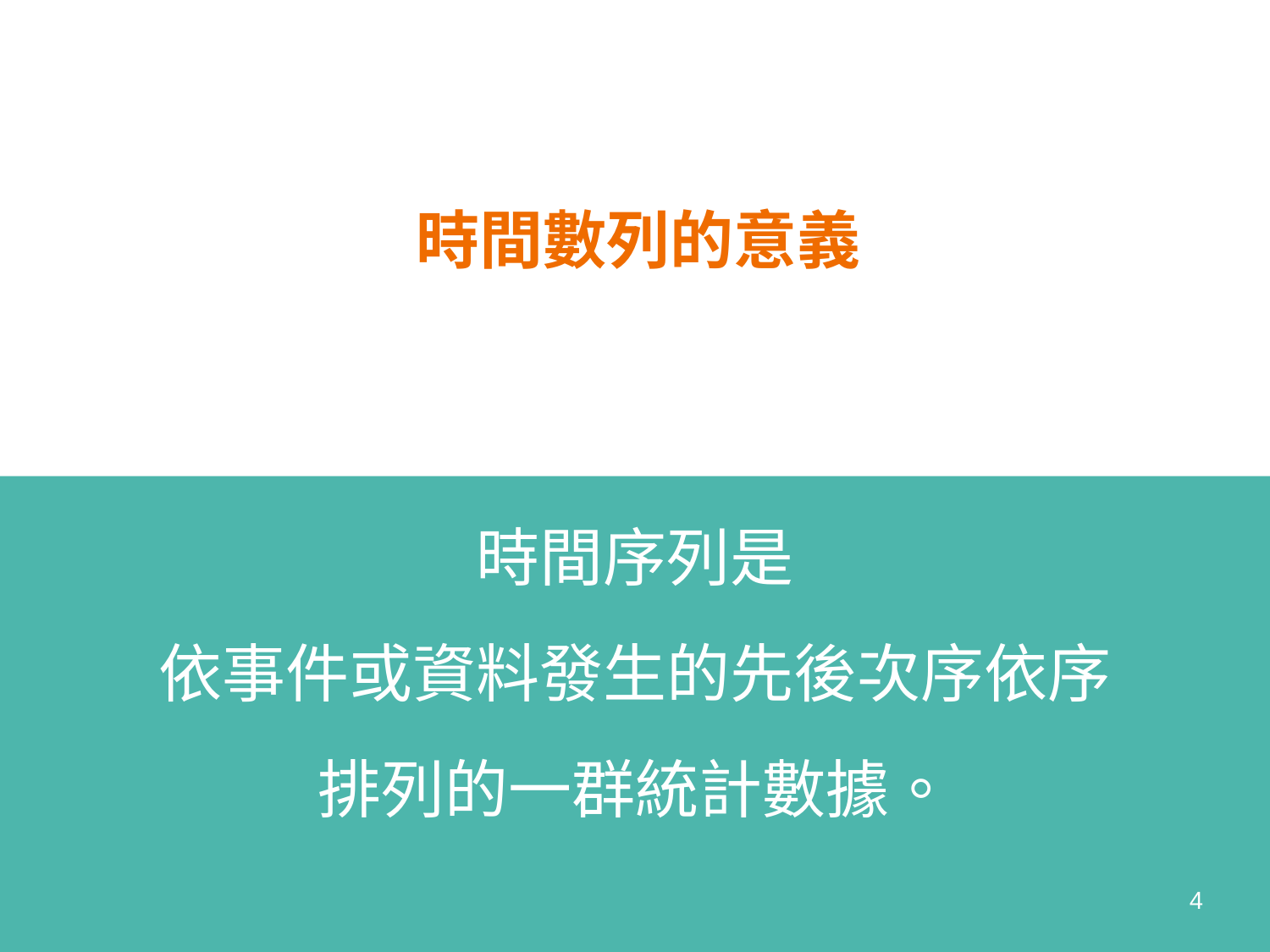

# 時間數列的意義
時間序列是
依事件或資料發生的先後次序依序
排列的一群統計數據。
4